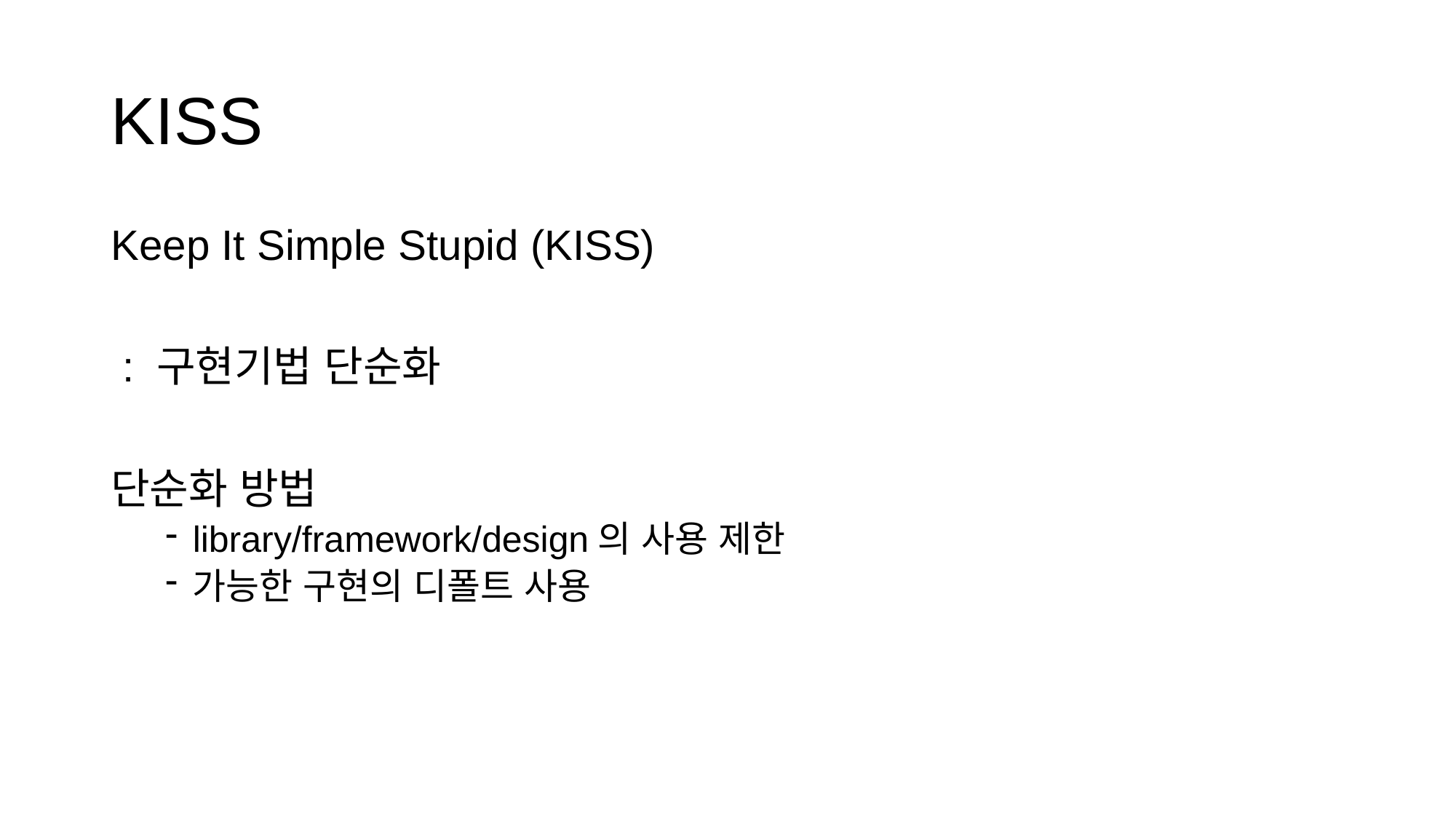

# KISS
Keep It Simple Stupid (KISS)

 : 구현기법 단순화

단순화 방법
library/framework/design의 사용 제한
가능한 구현의 디폴트 사용